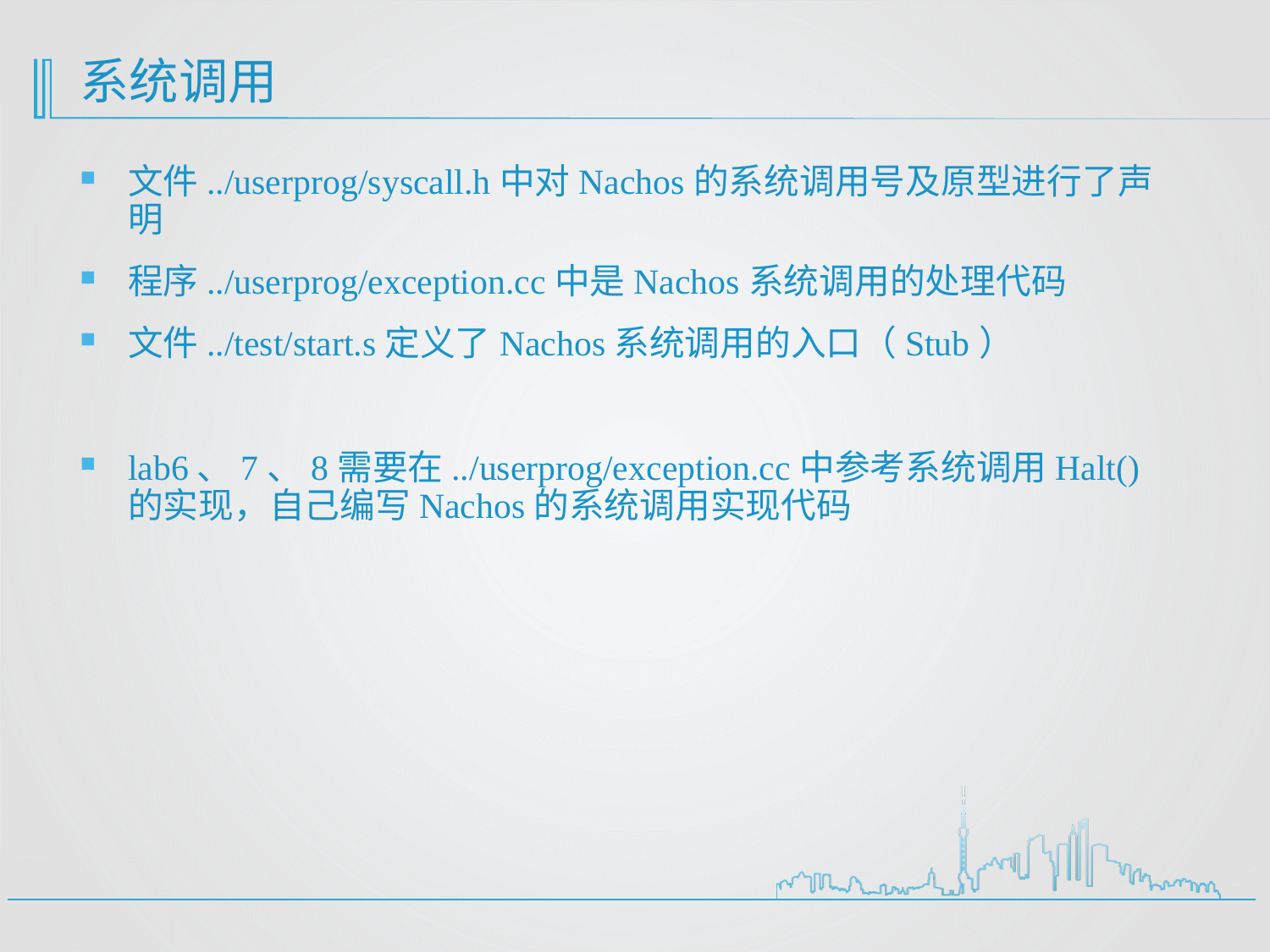

# 系统调用
文件../userprog/syscall.h中对Nachos的系统调用号及原型进行了声明
程序../userprog/exception.cc中是Nachos系统调用的处理代码
文件../test/start.s定义了Nachos系统调用的入口（Stub）

lab6、7、8需要在../userprog/exception.cc中参考系统调用Halt()的实现，自己编写Nachos的系统调用实现代码